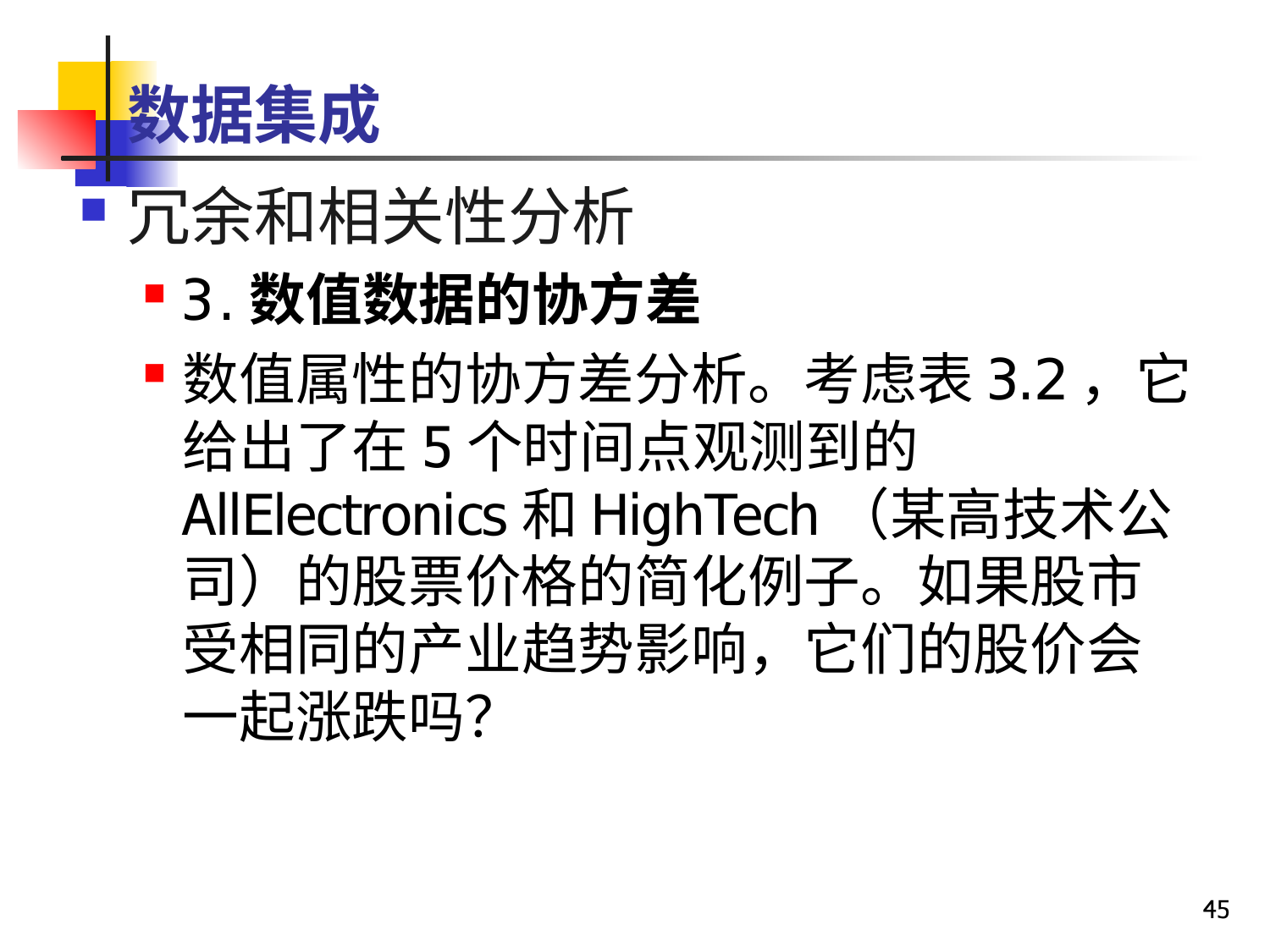

数据集成
冗余和相关性分析
3.数值数据的协方差
数值属性的协方差分析。考虑表3.2，它给出了在5个时间点观测到的AllElectronics和HighTech（某高技术公司）的股票价格的简化例子。如果股市受相同的产业趋势影响，它们的股价会一起涨跌吗？
45